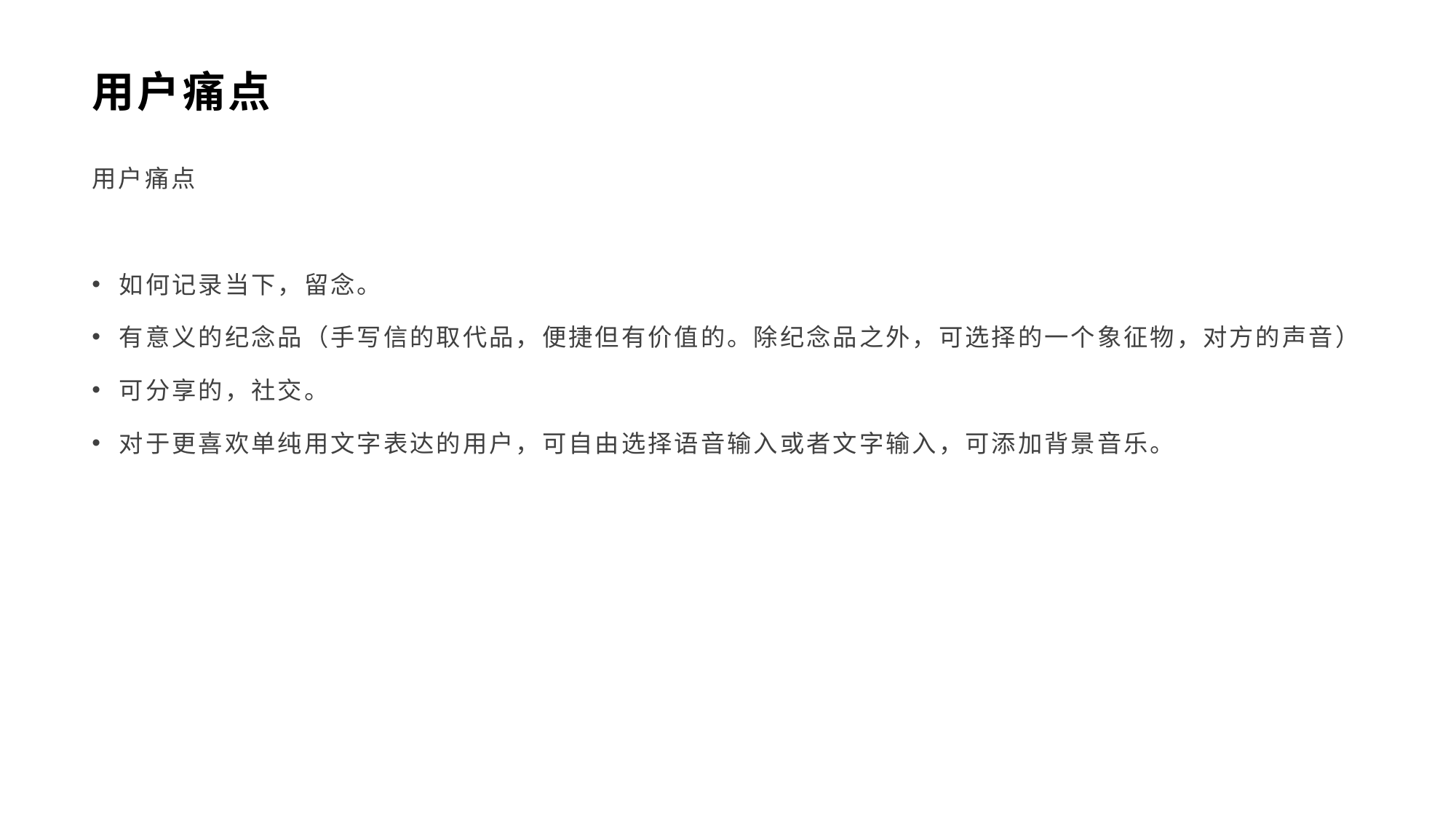

# 用户痛点
用户痛点

如何记录当下，留念。
有意义的纪念品（手写信的取代品，便捷但有价值的。除纪念品之外，可选择的一个象征物，对方的声音）
可分享的，社交。
对于更喜欢单纯用文字表达的用户，可自由选择语音输入或者文字输入，可添加背景音乐。